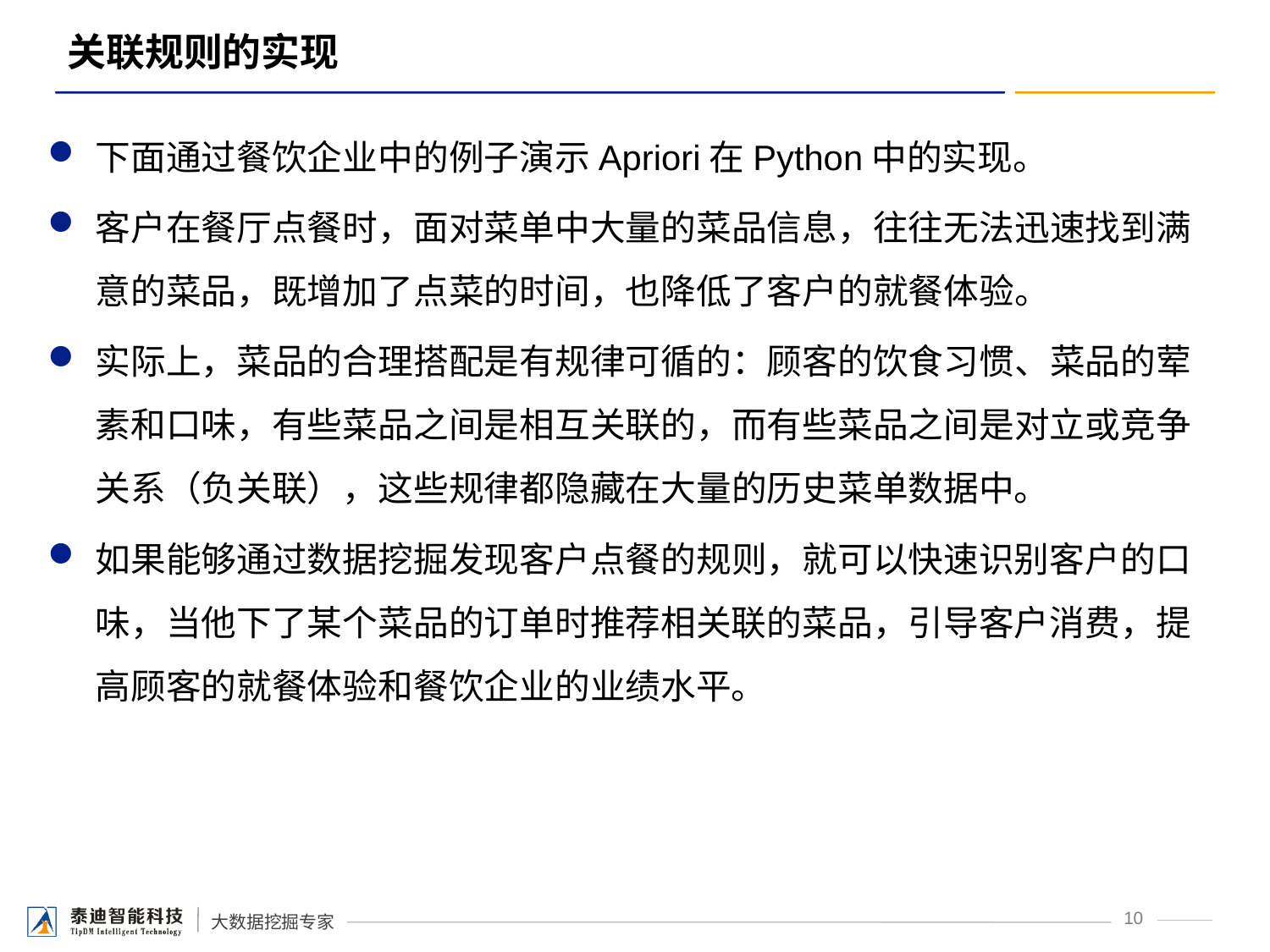

# 关联规则的实现
下面通过餐饮企业中的例子演示Apriori在Python中的实现。
客户在餐厅点餐时，面对菜单中大量的菜品信息，往往无法迅速找到满意的菜品，既增加了点菜的时间，也降低了客户的就餐体验。
实际上，菜品的合理搭配是有规律可循的：顾客的饮食习惯、菜品的荤素和口味，有些菜品之间是相互关联的，而有些菜品之间是对立或竞争关系（负关联），这些规律都隐藏在大量的历史菜单数据中。
如果能够通过数据挖掘发现客户点餐的规则，就可以快速识别客户的口味，当他下了某个菜品的订单时推荐相关联的菜品，引导客户消费，提高顾客的就餐体验和餐饮企业的业绩水平。